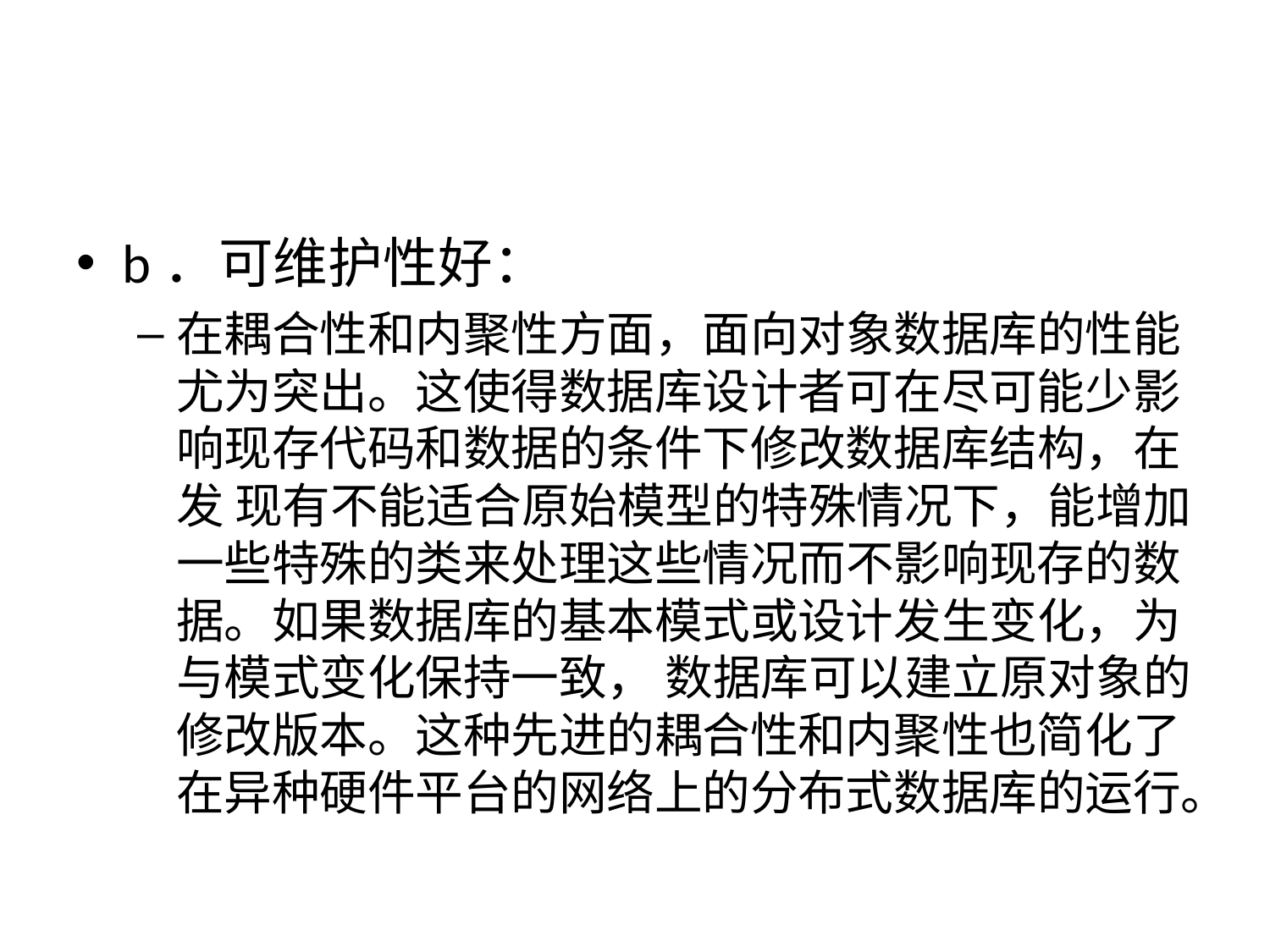

b．可维护性好：
在耦合性和内聚性方面，面向对象数据库的性能尤为突出。这使得数据库设计者可在尽可能少影响现存代码和数据的条件下修改数据库结构，在发 现有不能适合原始模型的特殊情况下，能增加一些特殊的类来处理这些情况而不影响现存的数据。如果数据库的基本模式或设计发生变化，为与模式变化保持一致， 数据库可以建立原对象的修改版本。这种先进的耦合性和内聚性也简化了在异种硬件平台的网络上的分布式数据库的运行。